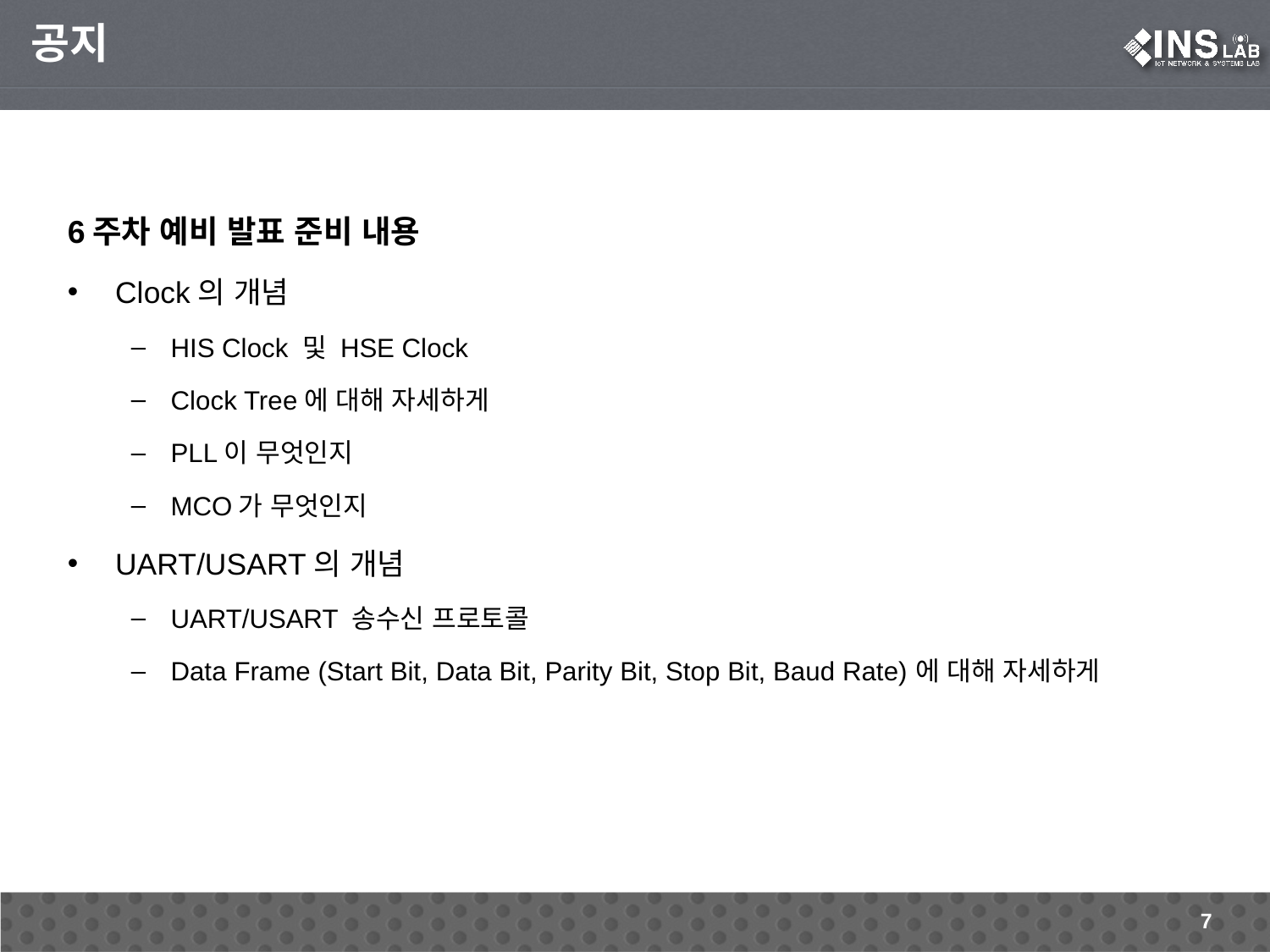

공지
6주차 예비 발표 준비 내용
Clock의 개념
HIS Clock 및 HSE Clock
Clock Tree에 대해 자세하게
PLL이 무엇인지
MCO가 무엇인지
UART/USART의 개념
UART/USART 송수신 프로토콜
Data Frame (Start Bit, Data Bit, Parity Bit, Stop Bit, Baud Rate)에 대해 자세하게
7